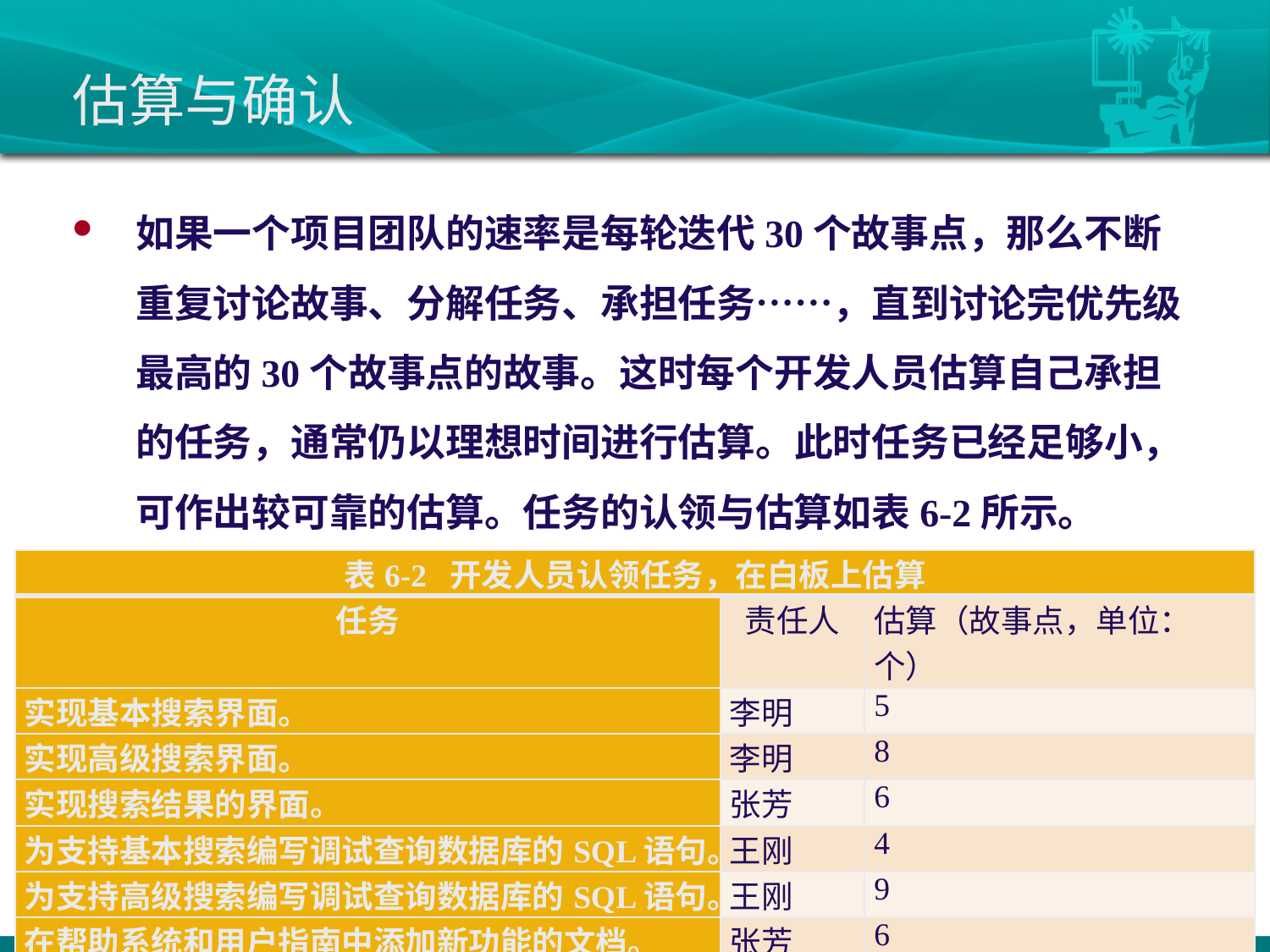

# 估算与确认
如果一个项目团队的速率是每轮迭代30个故事点，那么不断重复讨论故事、分解任务、承担任务……，直到讨论完优先级最高的30个故事点的故事。这时每个开发人员估算自己承担的任务，通常仍以理想时间进行估算。此时任务已经足够小，可作出较可靠的估算。任务的认领与估算如表6-2所示。

| 表6-2 开发人员认领任务，在白板上估算 |  |  |
| --- | --- | --- |
| 任务 | 责任人 | 估算（故事点，单位：个） |
| 实现基本搜索界面。 | 李明 | 5 |
| 实现高级搜索界面。 | 李明 | 8 |
| 实现搜索结果的界面。 | 张芳 | 6 |
| 为支持基本搜索编写调试查询数据库的SQL语句。 | 王刚 | 4 |
| 为支持高级搜索编写调试查询数据库的SQL语句。 | 王刚 | 9 |
| 在帮助系统和用户指南中添加新功能的文档。 | 张芳 | 6 |